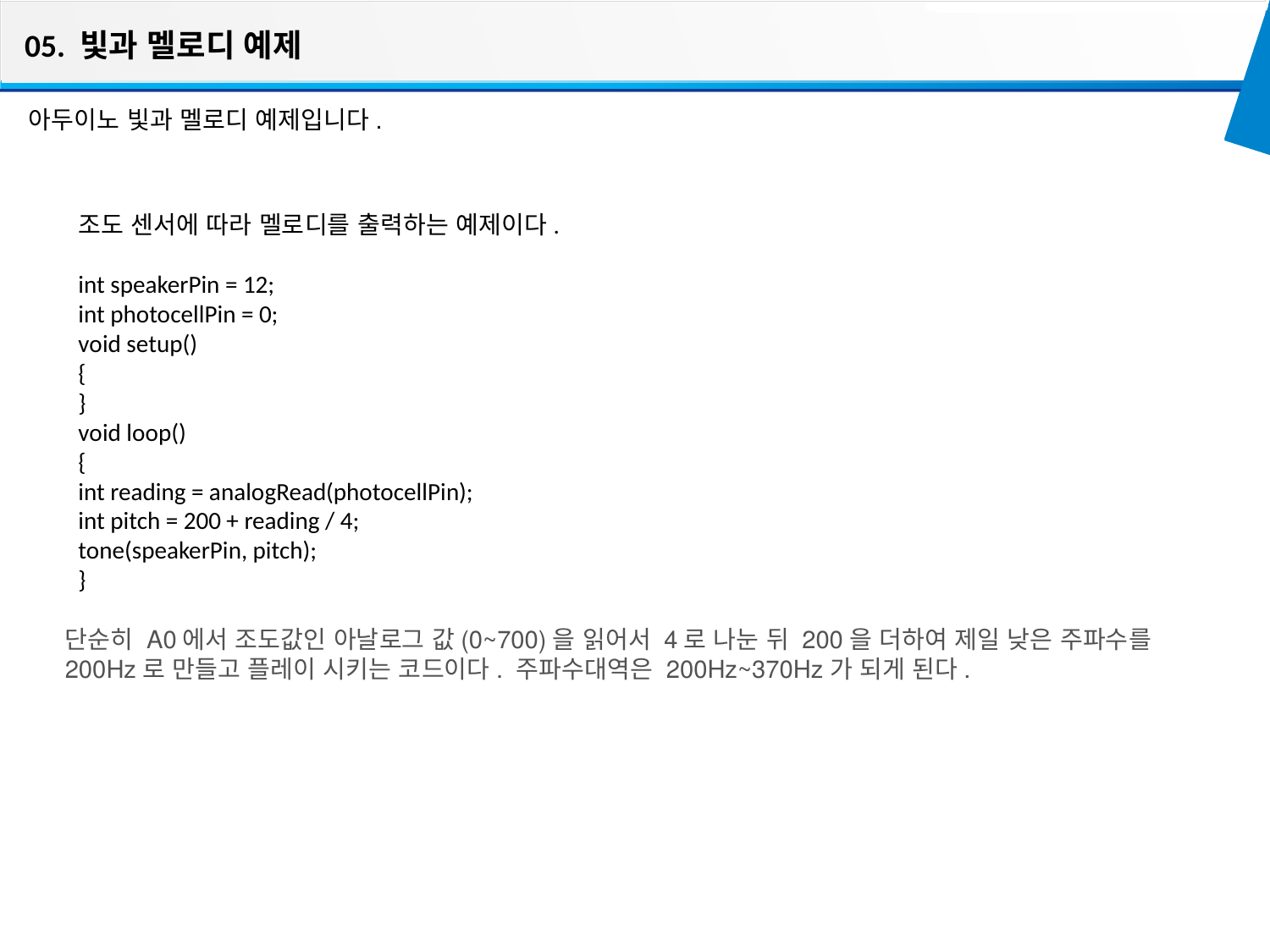

05. 빛과 멜로디 예제

아두이노 빛과 멜로디 예제입니다.
조도 센서에 따라 멜로디를 출력하는 예제이다.

int speakerPin = 12;
int photocellPin = 0;
void setup()
{
}
void loop()
{
int reading = analogRead(photocellPin);
int pitch = 200 + reading / 4;
tone(speakerPin, pitch);
}

단순히 A0에서 조도값인 아날로그 값(0~700)을 읽어서 4로 나눈 뒤 200을 더하여 제일 낮은 주파수를 200Hz로 만들고 플레이 시키는 코드이다. 주파수대역은 200Hz~370Hz가 되게 된다.